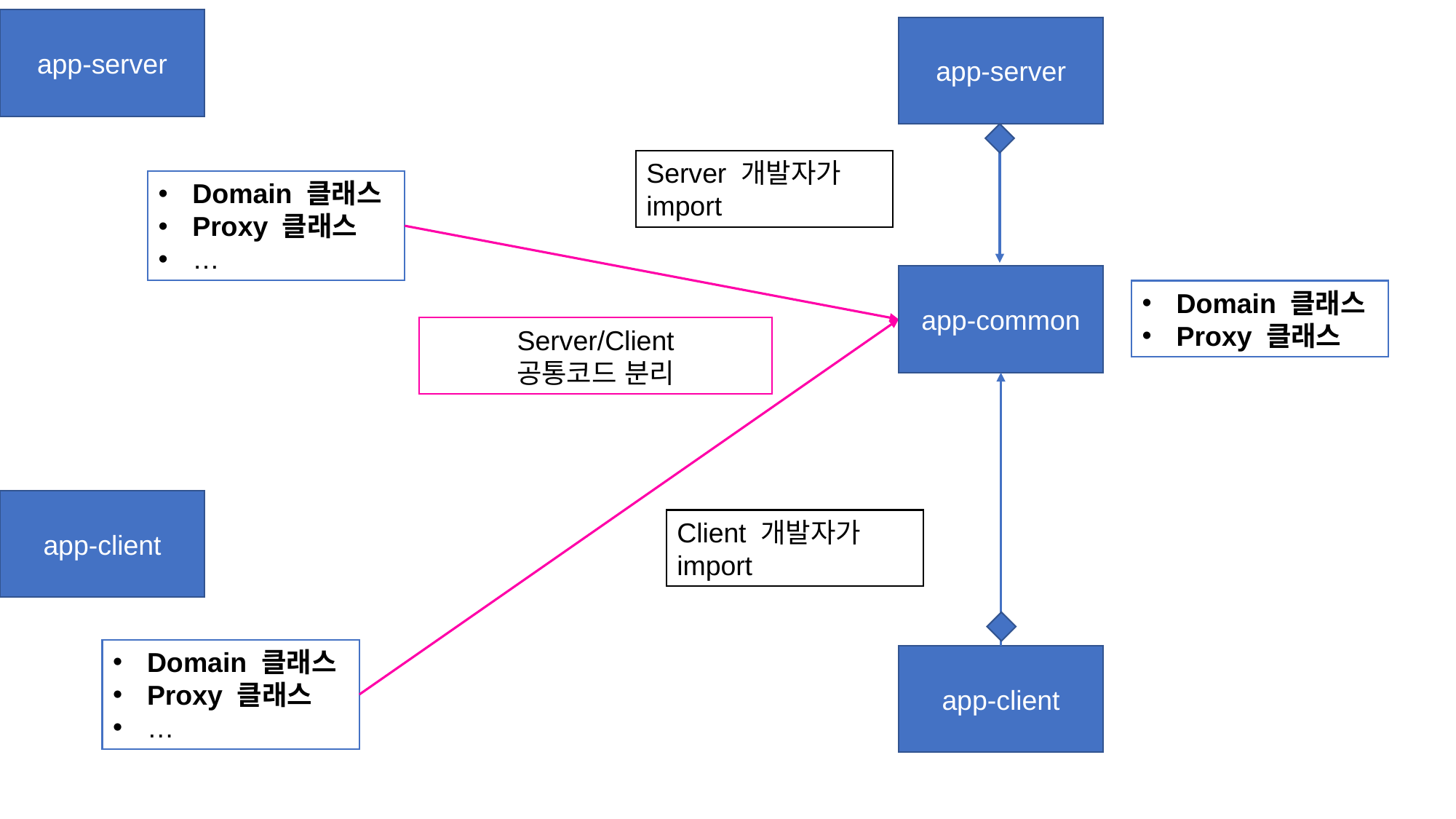

app-server
app-server

Server 개발자가
import
Domain 클래스
Proxy 클래스
…
app-common
Domain 클래스
Proxy 클래스
Server/Client
공통코드 분리
app-client
Client 개발자가
import

Domain 클래스
Proxy 클래스
…
app-client